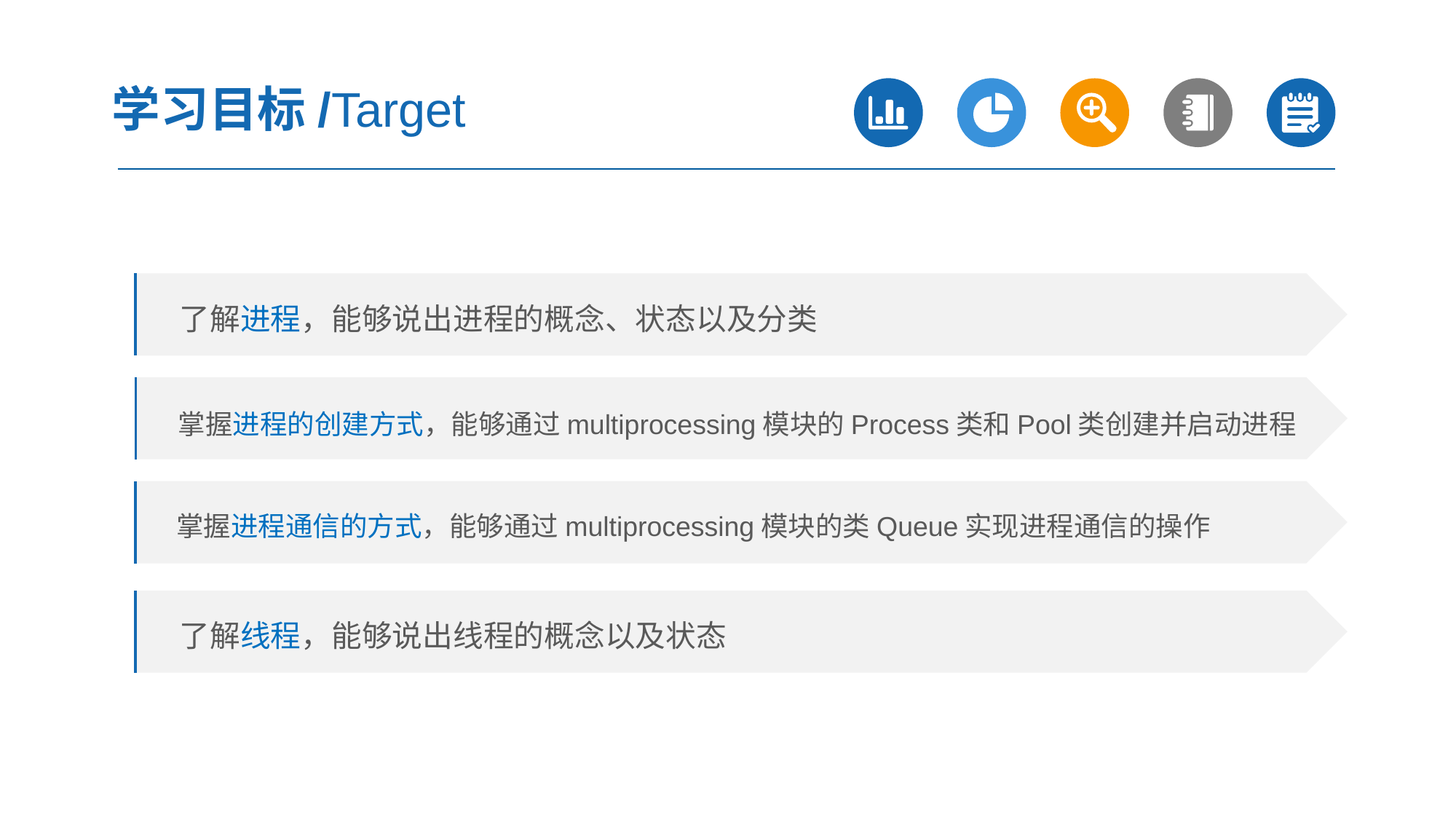

学习目标/Target
    了解进程，能够说出进程的概念、状态以及分类

    掌握进程的创建方式，能够通过multiprocessing模块的Process类和Pool类创建并启动进程

    掌握进程通信的方式，能够通过multiprocessing模块的类Queue实现进程通信的操作

    了解线程，能够说出线程的概念以及状态